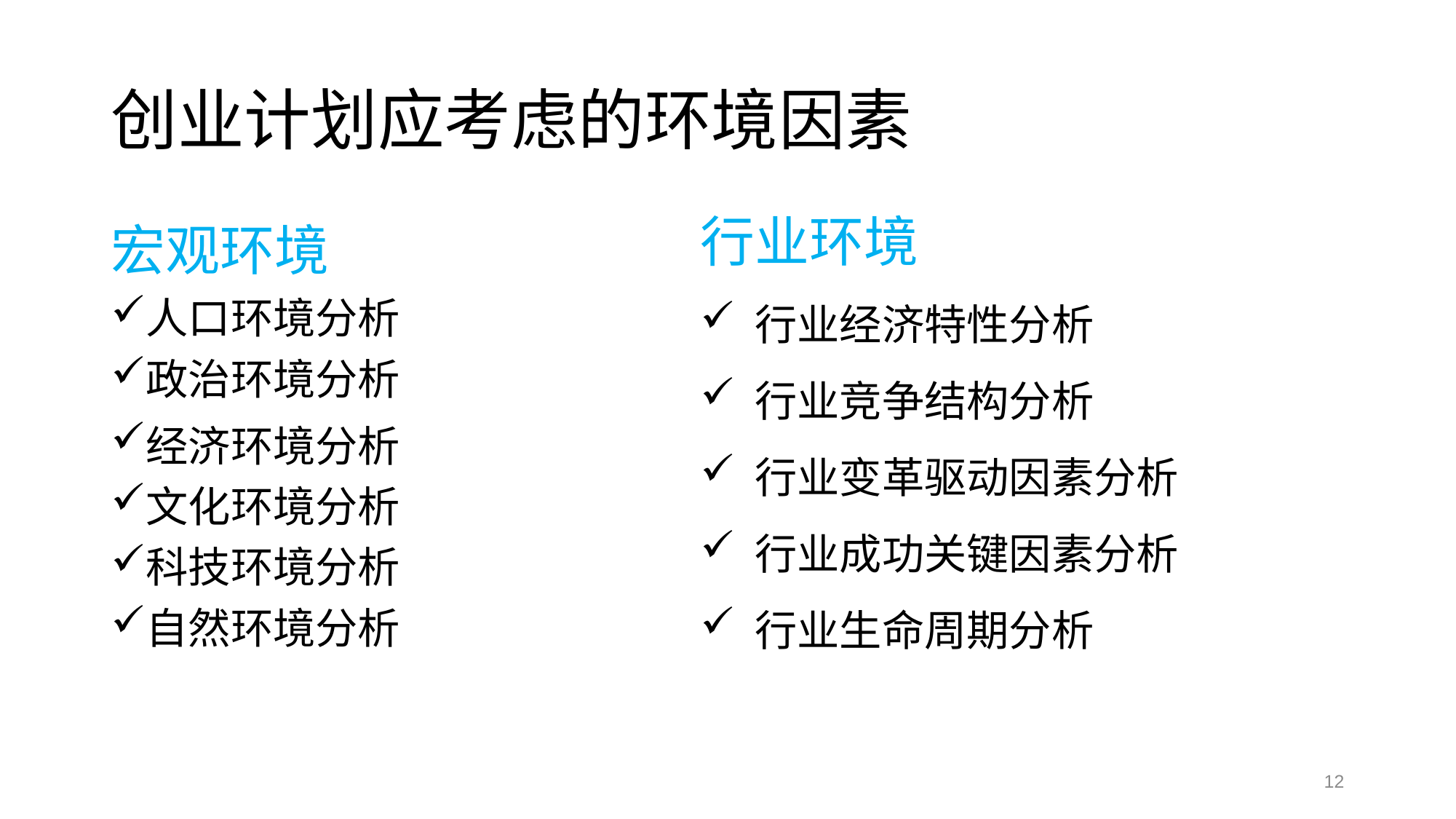

# 创业计划应考虑的环境因素
行业环境
行业经济特性分析
行业竞争结构分析
行业变革驱动因素分析
行业成功关键因素分析
行业生命周期分析
宏观环境
人口环境分析
政治环境分析
经济环境分析
文化环境分析
科技环境分析
自然环境分析
12